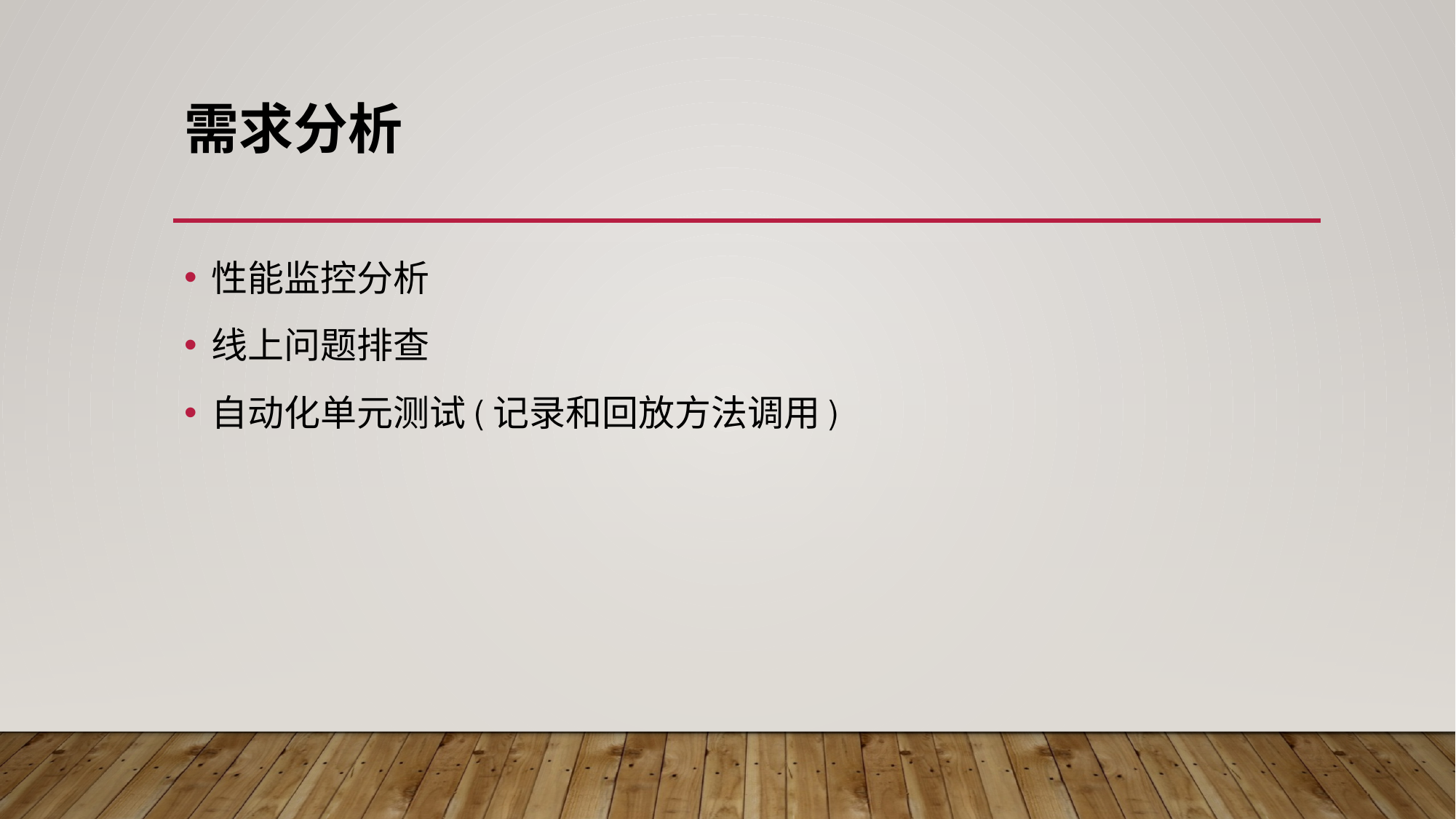

# 需求分析
性能监控分析
线上问题排查
自动化单元测试(记录和回放方法调用)